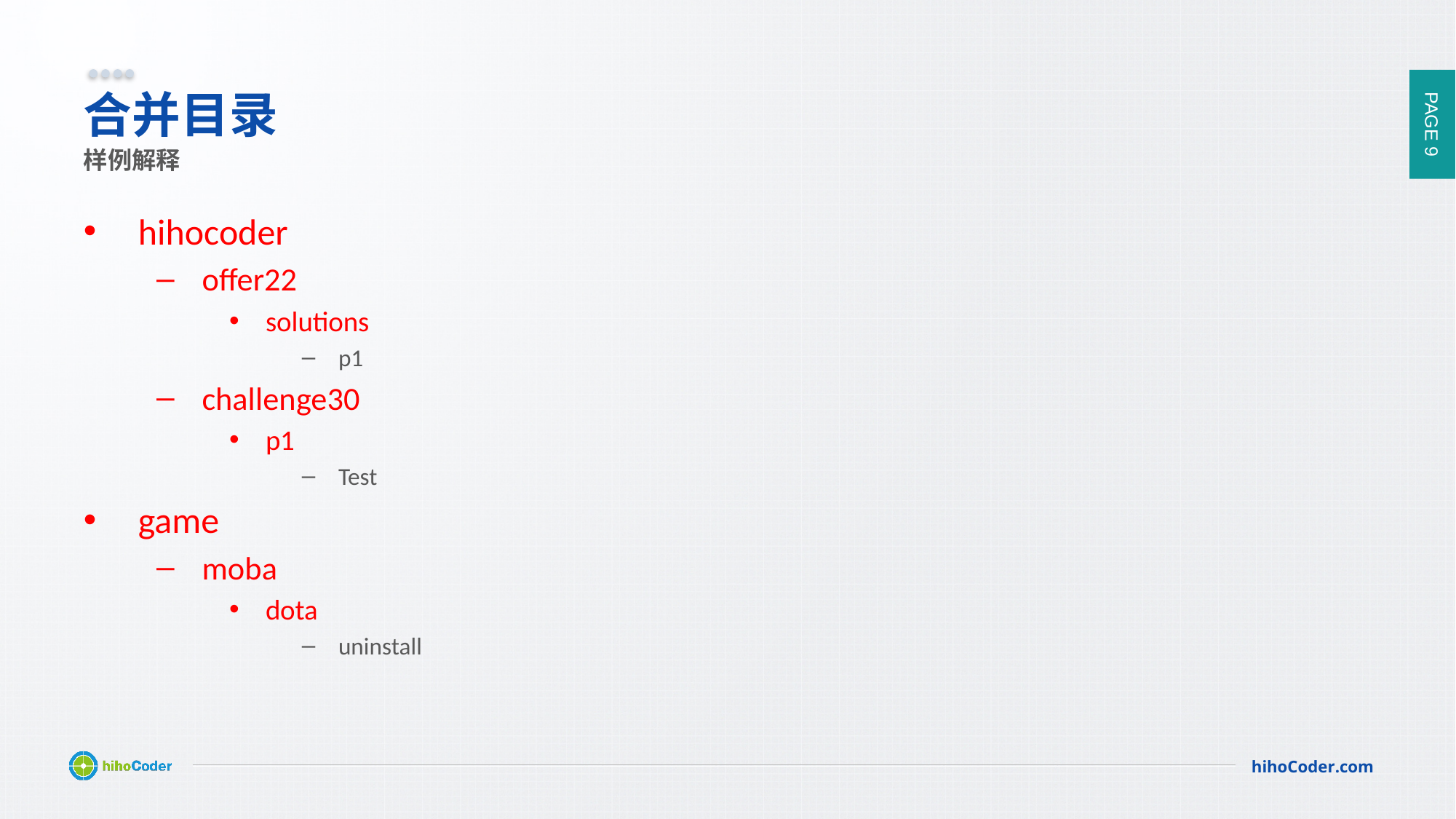

# 合并目录
样例解释
hihocoder
offer22
solutions
p1
challenge30
p1
Test
game
moba
dota
uninstall